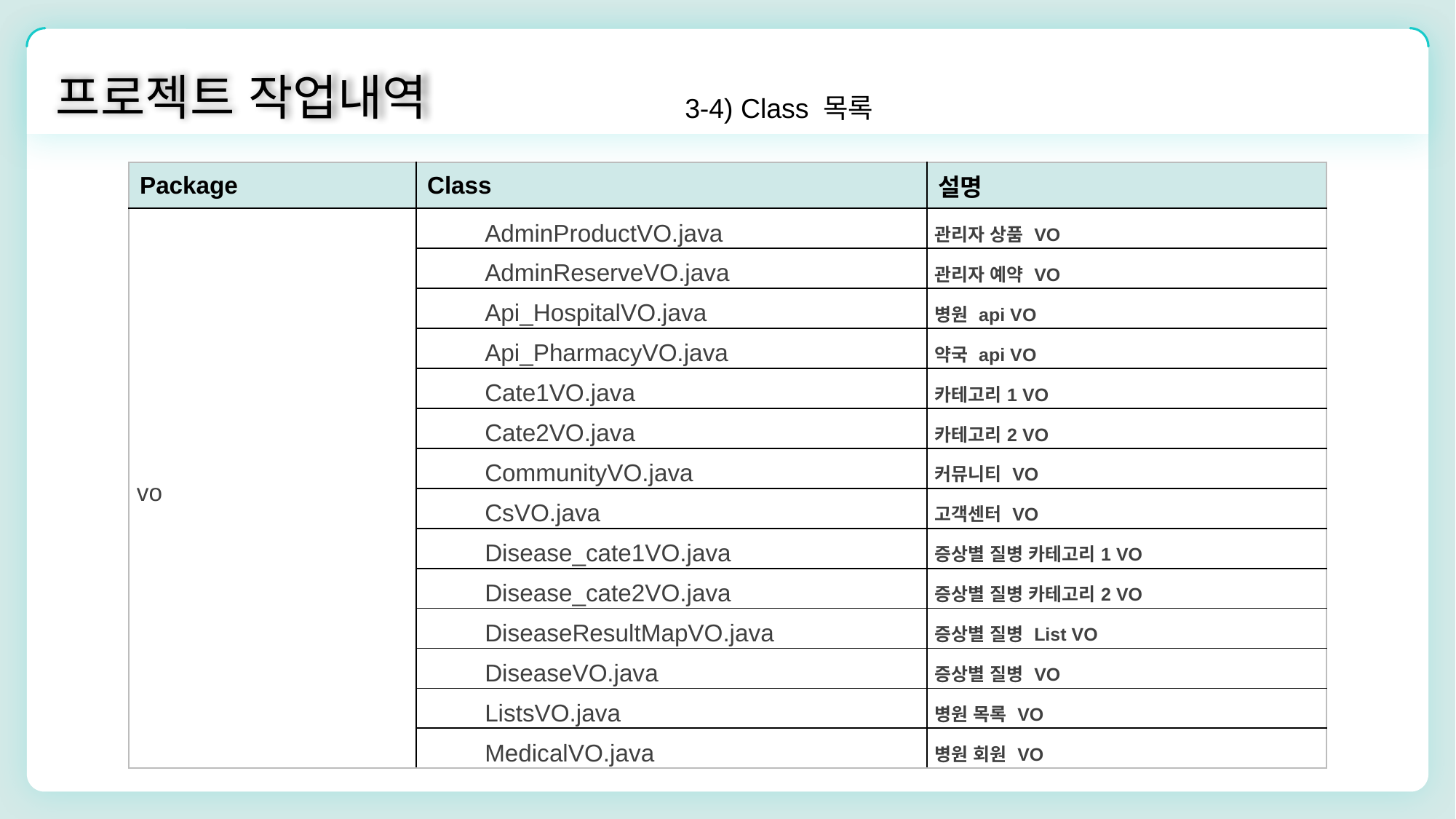

프로젝트 작업내역
3-4) Class 목록
| Package | Class | 설명 |
| --- | --- | --- |
| vo | AdminProductVO.java | 관리자 상품 VO |
|  | AdminReserveVO.java | 관리자 예약 VO |
|  | Api\_HospitalVO.java | 병원 api VO |
|  | Api\_PharmacyVO.java | 약국 api VO |
|  | Cate1VO.java | 카테고리1 VO |
|  | Cate2VO.java | 카테고리2 VO |
|  | CommunityVO.java | 커뮤니티 VO |
|  | CsVO.java | 고객센터 VO |
|  | Disease\_cate1VO.java | 증상별 질병 카테고리1 VO |
|  | Disease\_cate2VO.java | 증상별 질병 카테고리2 VO |
|  | DiseaseResultMapVO.java | 증상별 질병 List VO |
|  | DiseaseVO.java | 증상별 질병 VO |
|  | ListsVO.java | 병원 목록 VO |
|  | MedicalVO.java | 병원 회원 VO |